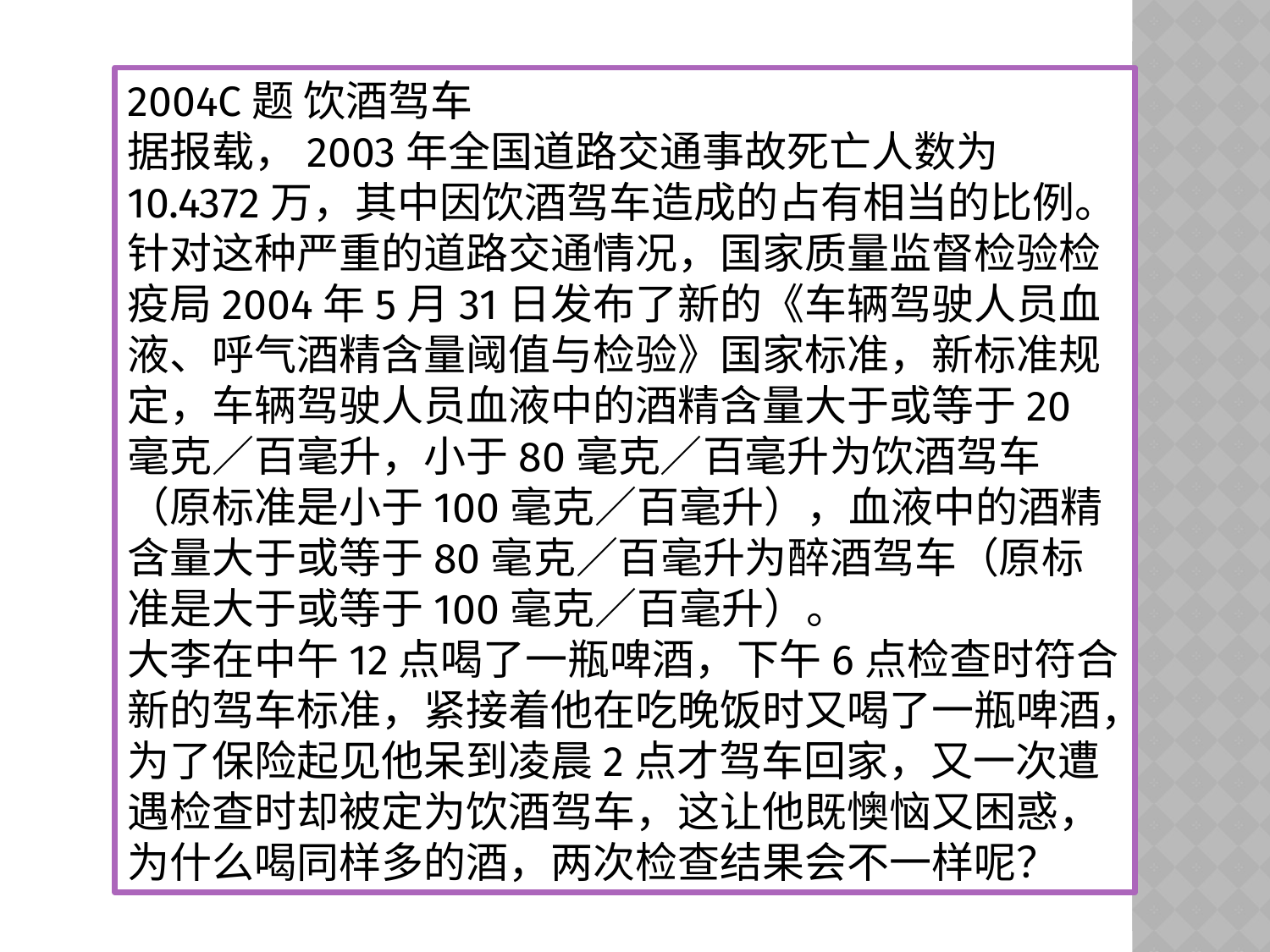

2004C题 饮酒驾车
据报载，2003年全国道路交通事故死亡人数为10.4372万，其中因饮酒驾车造成的占有相当的比例。
针对这种严重的道路交通情况，国家质量监督检验检疫局2004年5月31日发布了新的《车辆驾驶人员血液、呼气酒精含量阈值与检验》国家标准，新标准规定，车辆驾驶人员血液中的酒精含量大于或等于20毫克／百毫升，小于80毫克／百毫升为饮酒驾车（原标准是小于100毫克／百毫升），血液中的酒精含量大于或等于80毫克／百毫升为醉酒驾车（原标准是大于或等于100毫克／百毫升）。
大李在中午12点喝了一瓶啤酒，下午6点检查时符合新的驾车标准，紧接着他在吃晚饭时又喝了一瓶啤酒，为了保险起见他呆到凌晨2点才驾车回家，又一次遭遇检查时却被定为饮酒驾车，这让他既懊恼又困惑，为什么喝同样多的酒，两次检查结果会不一样呢？